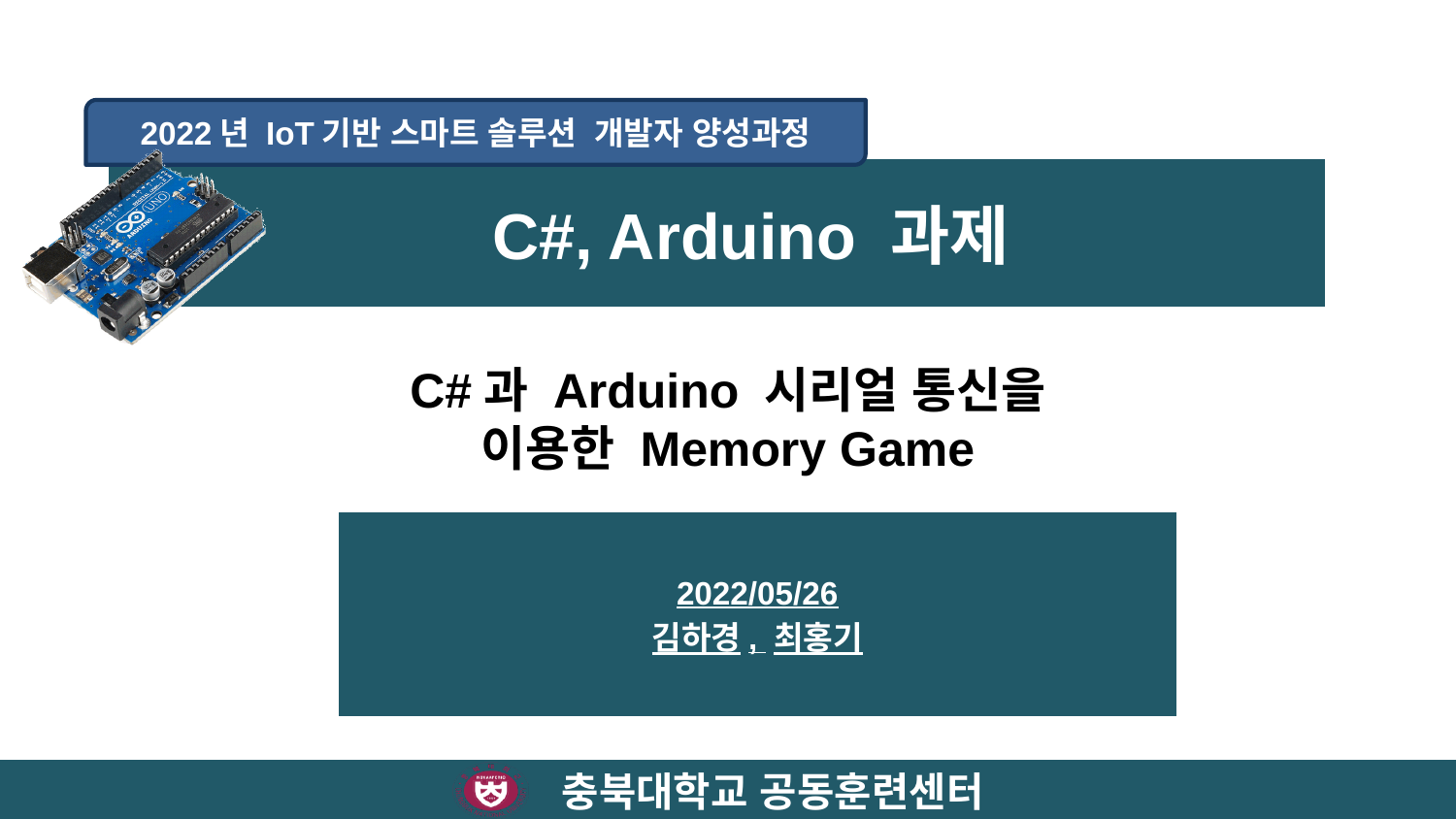

C#, Arduino 과제
C#과 Arduino 시리얼 통신을
이용한 Memory Game
2022/05/26
김하경, 최홍기